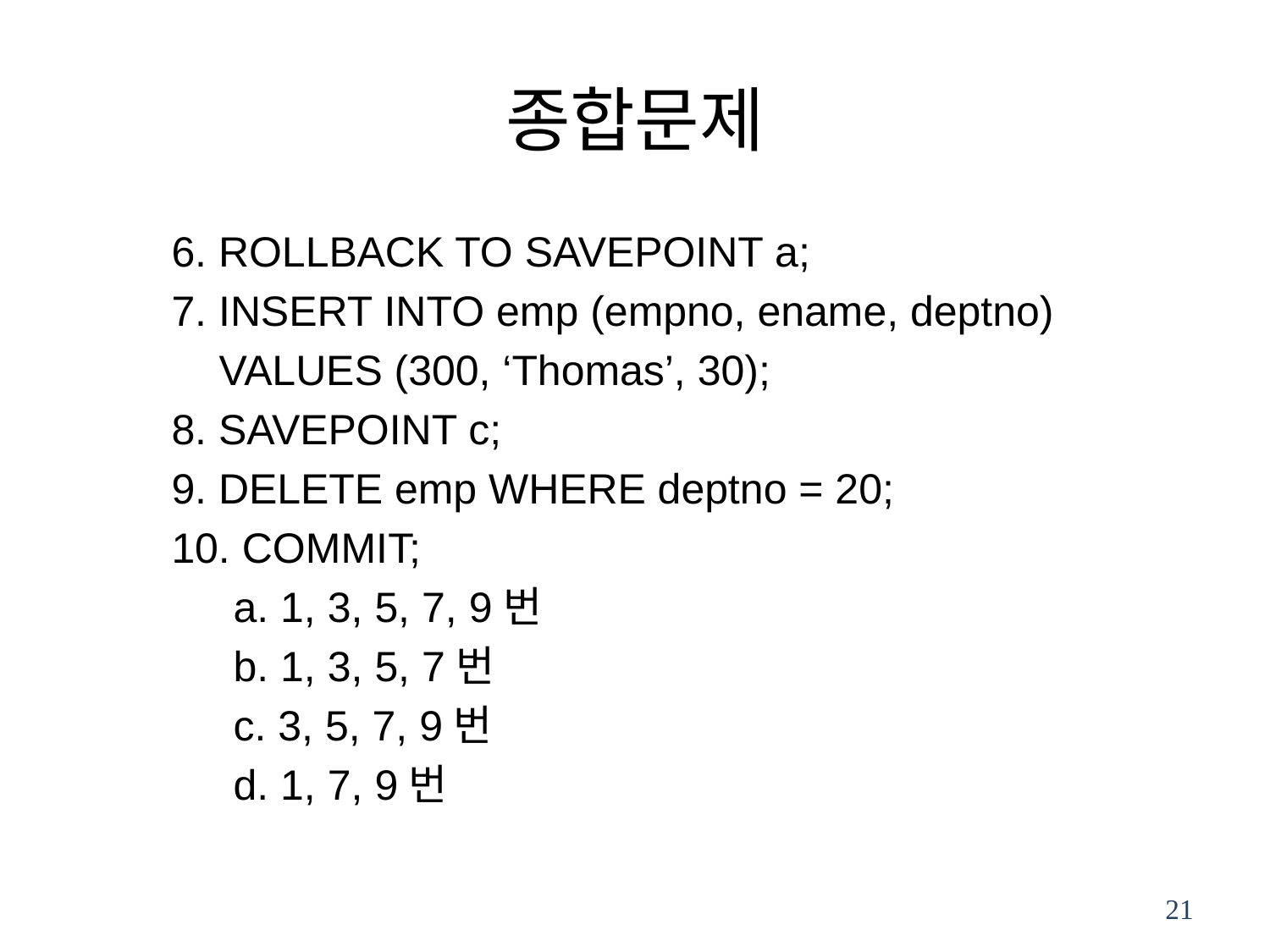

# 종합문제
6. ROLLBACK TO SAVEPOINT a;
7. INSERT INTO emp (empno, ename, deptno)
    VALUES (300, ‘Thomas’, 30);
8. SAVEPOINT c;
9. DELETE emp WHERE deptno = 20;
10. COMMIT;
a. 1, 3, 5, 7, 9번
b. 1, 3, 5, 7번
c. 3, 5, 7, 9번
d. 1, 7, 9번

21